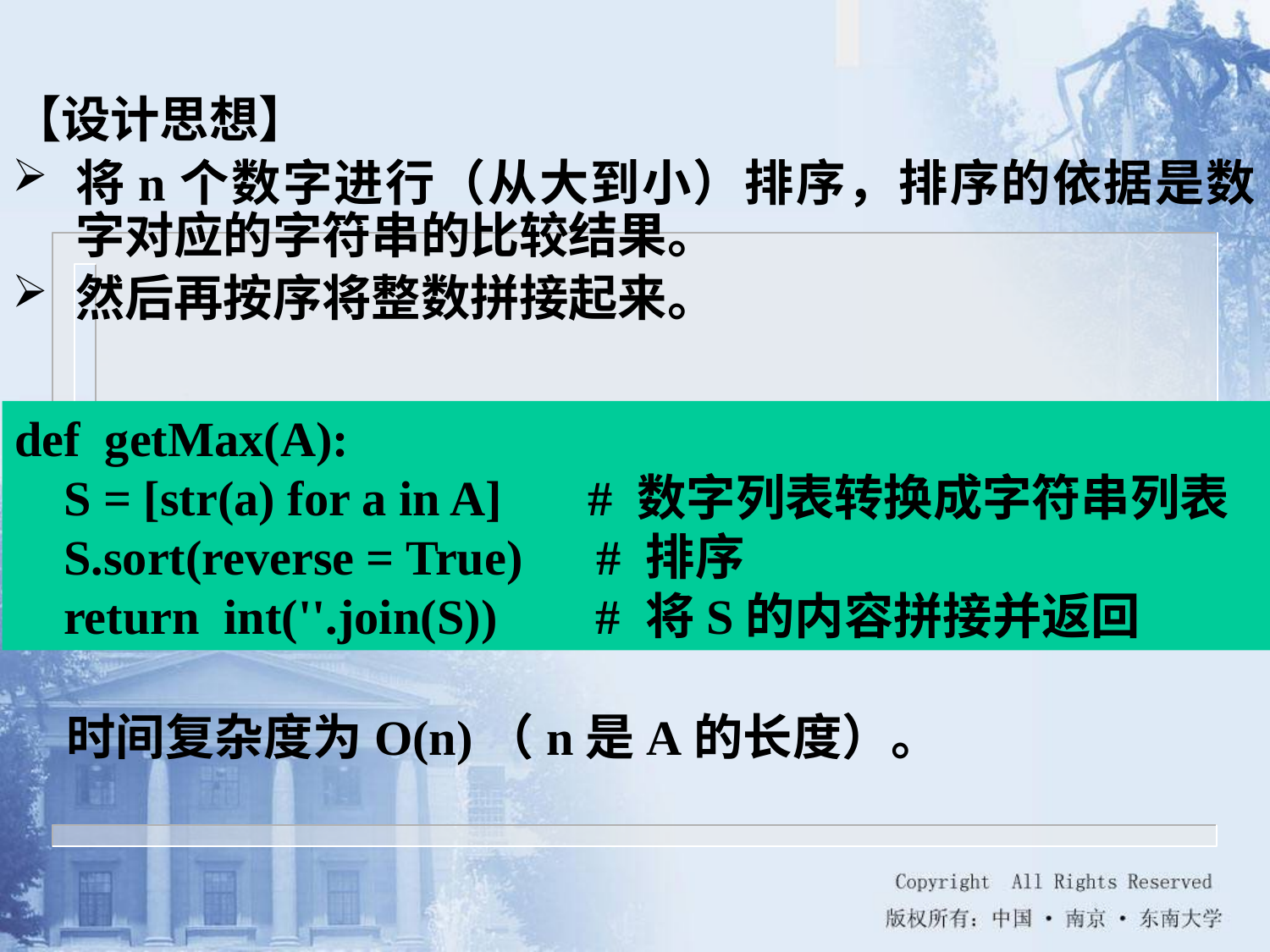

【设计思想】
将n个数字进行（从大到小）排序，排序的依据是数字对应的字符串的比较结果。
然后再按序将整数拼接起来。
def  getMax(A):
    S = [str(a) for a in A]       # 数字列表转换成字符串列表
    S.sort(reverse = True)      # 排序
    return  int(''.join(S))        # 将S的内容拼接并返回
时间复杂度为O(n)（n是A的长度）。